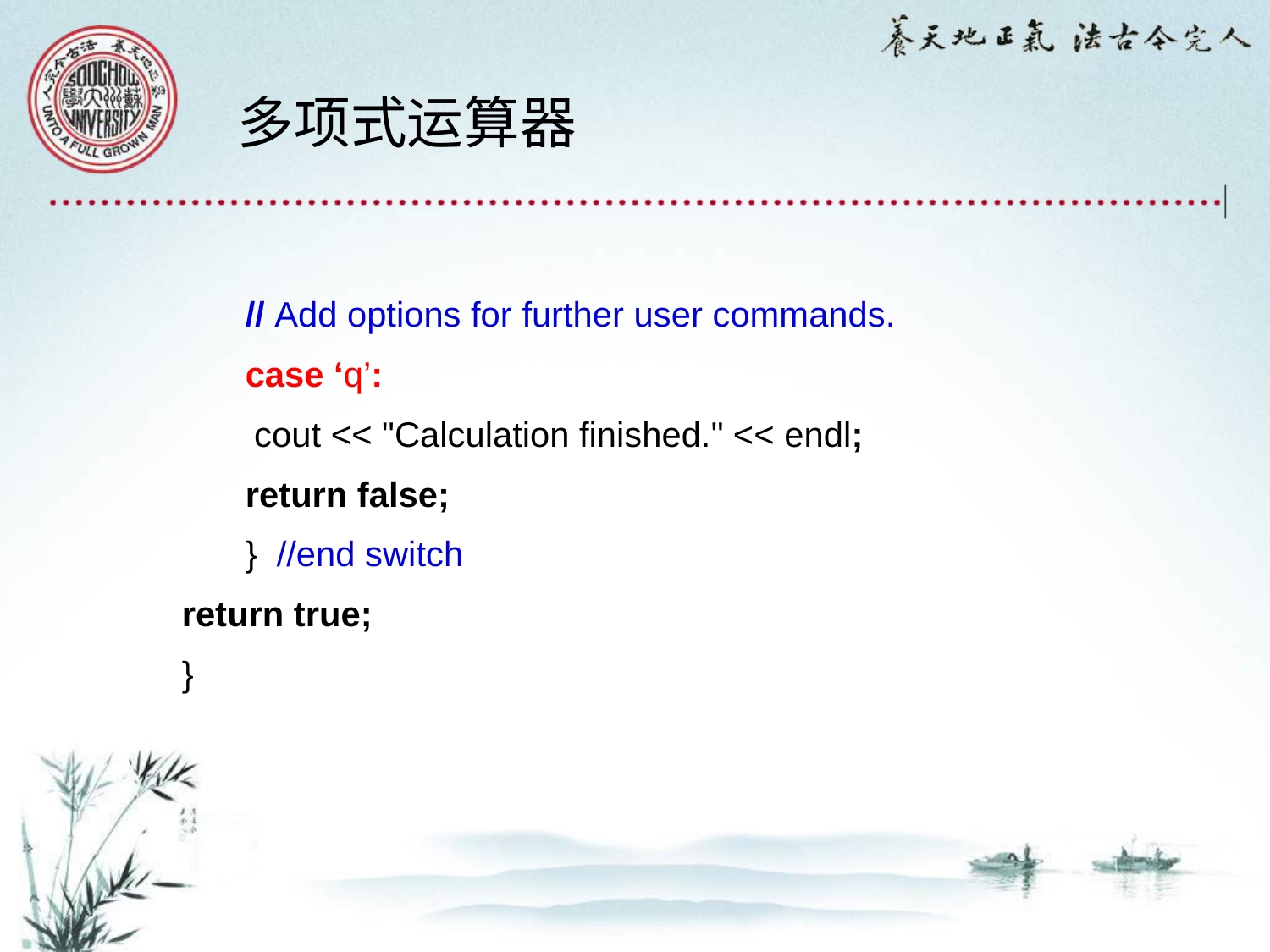

# 多项式运算器

// Add options for further user commands.
case ‘q’:
 cout << "Calculation finished." << endl;
return false;
}  //end switch
return true;
}